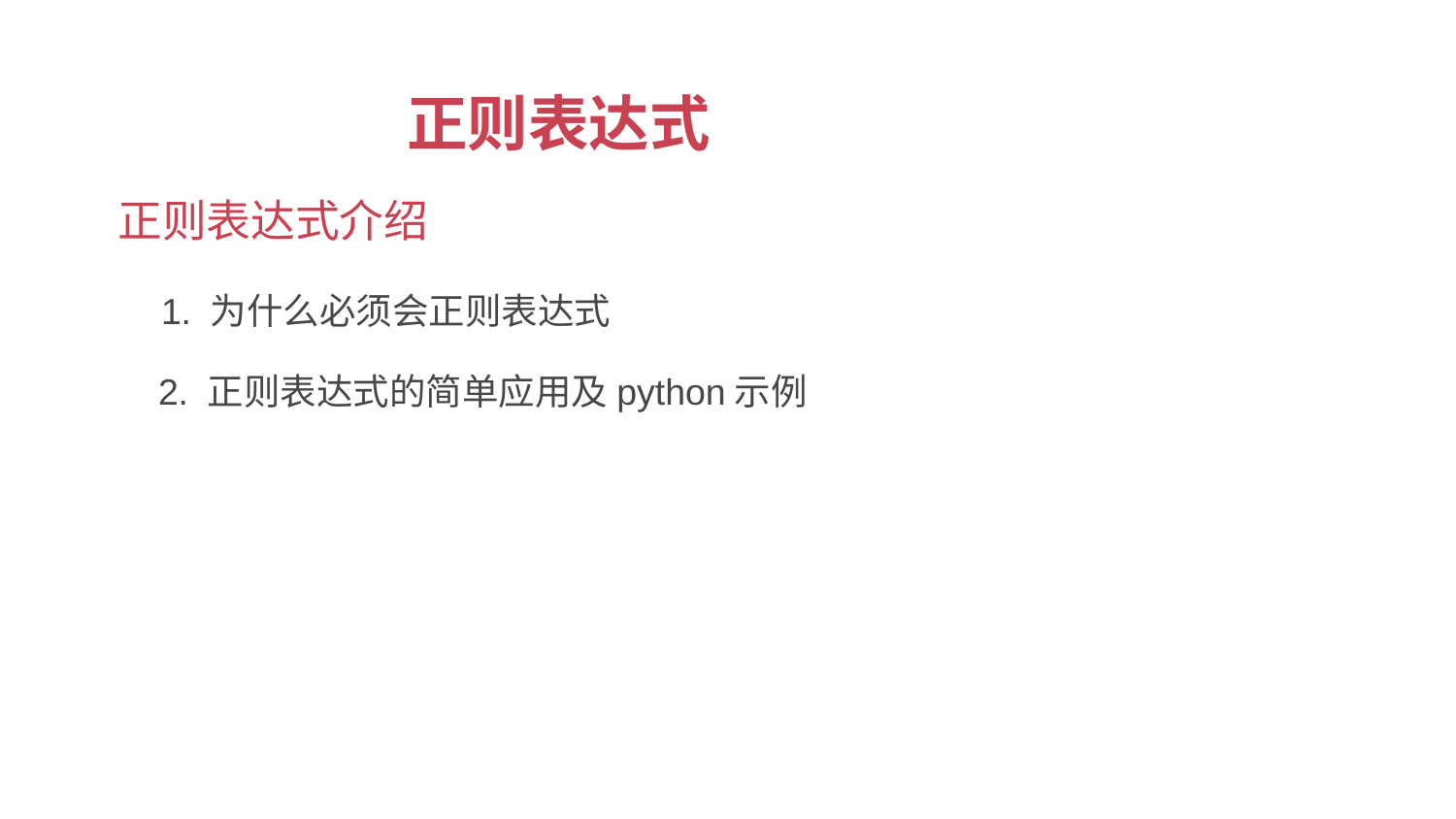

正则表达式
 正则表达式介绍
1. 为什么必须会正则表达式
2. 正则表达式的简单应用及python示例